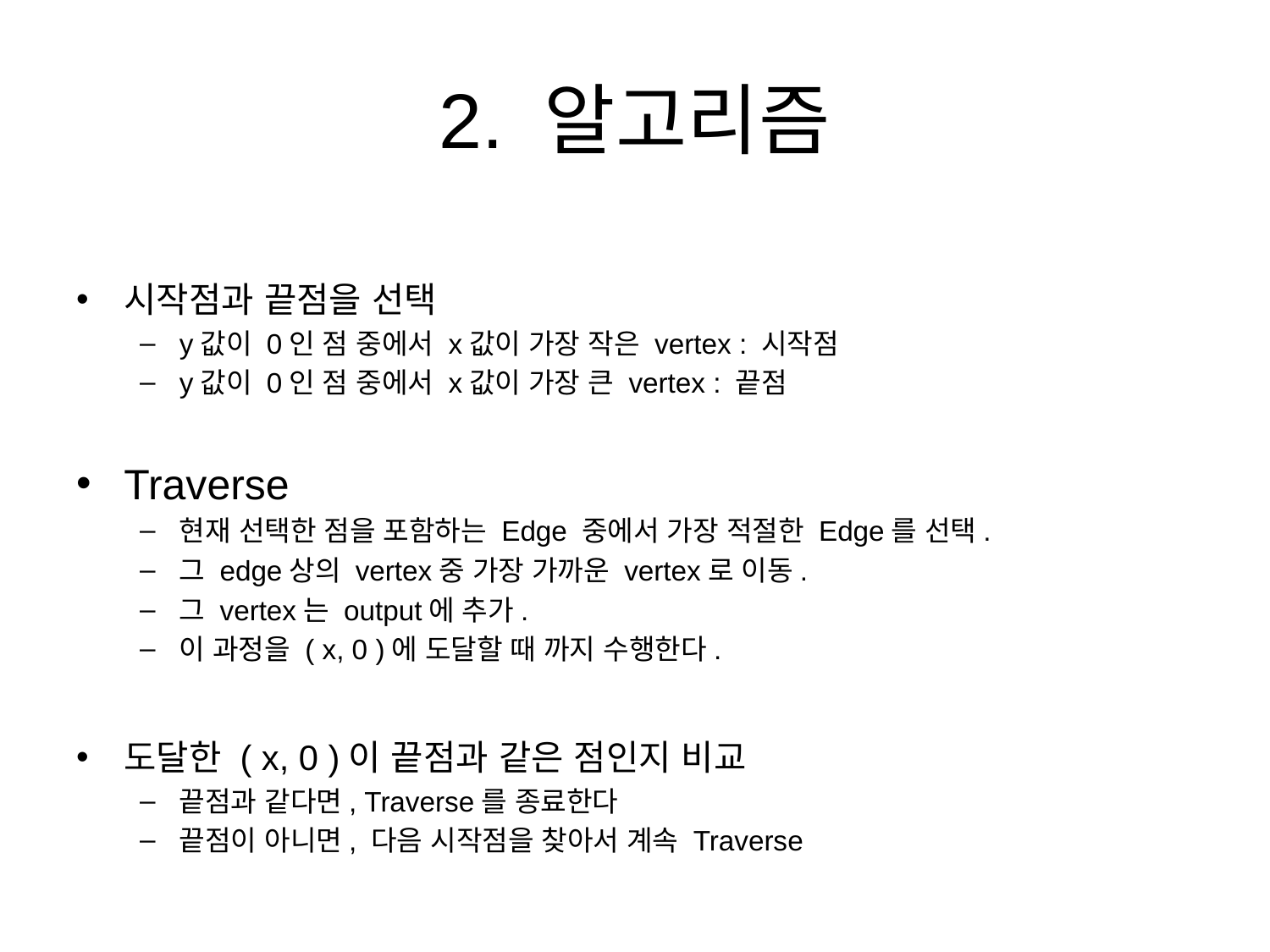

# 2. 알고리즘

시작점과 끝점을 선택
y값이 0인 점 중에서 x값이 가장 작은 vertex : 시작점
y값이 0인 점 중에서 x값이 가장 큰 vertex : 끝점

Traverse
현재 선택한 점을 포함하는 Edge 중에서 가장 적절한 Edge를 선택.
그 edge상의 vertex중 가장 가까운 vertex로 이동.
그 vertex는 output에 추가.
이 과정을 ( x, 0 )에 도달할 때 까지 수행한다.

도달한 ( x, 0 )이 끝점과 같은 점인지 비교
끝점과 같다면, Traverse를 종료한다
끝점이 아니면, 다음 시작점을 찾아서 계속 Traverse